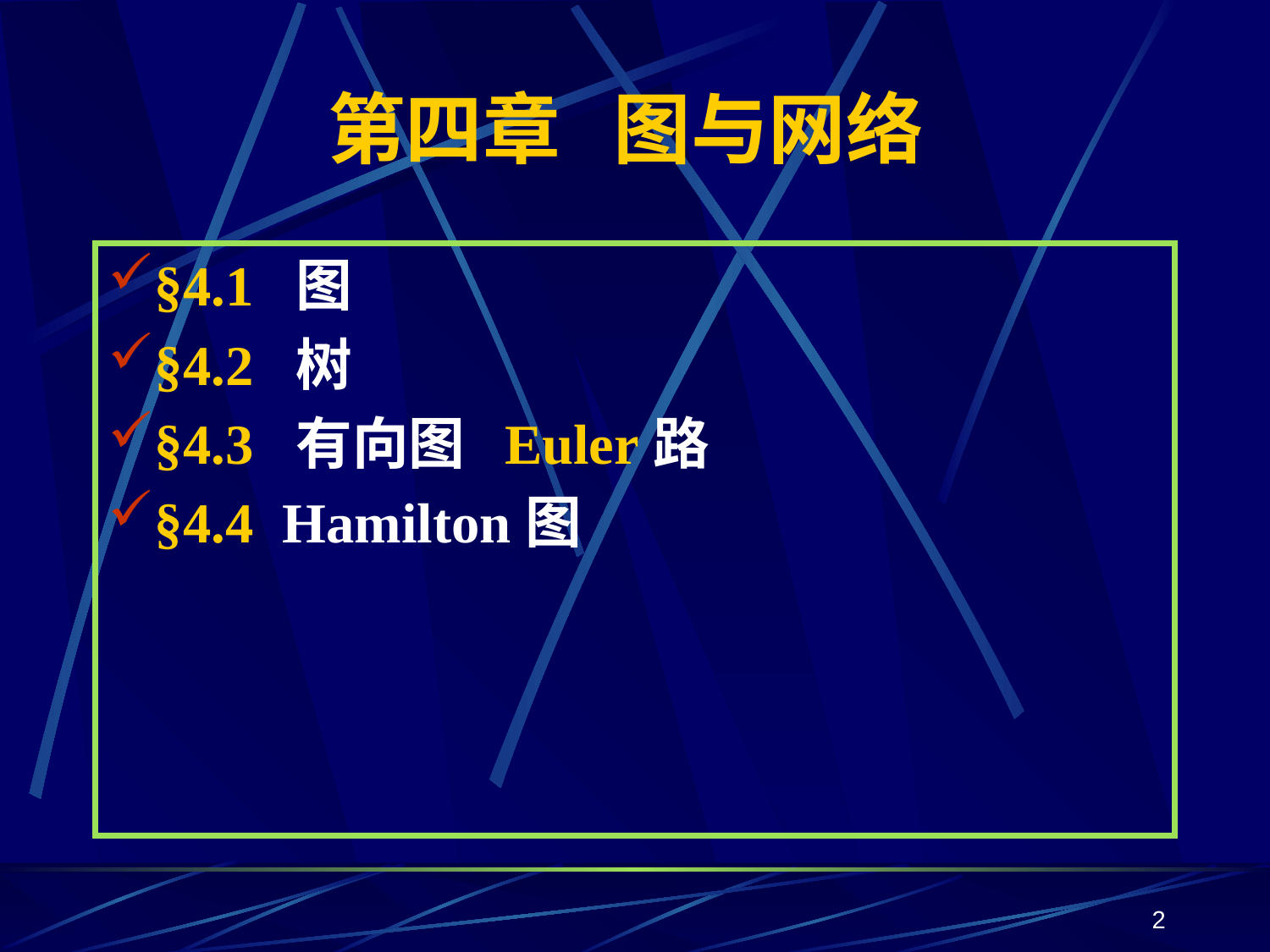

# 第四章   图与网络
§4.1  图
§4.2  树
§4.3  有向图  Euler路
§4.4  Hamilton图

2